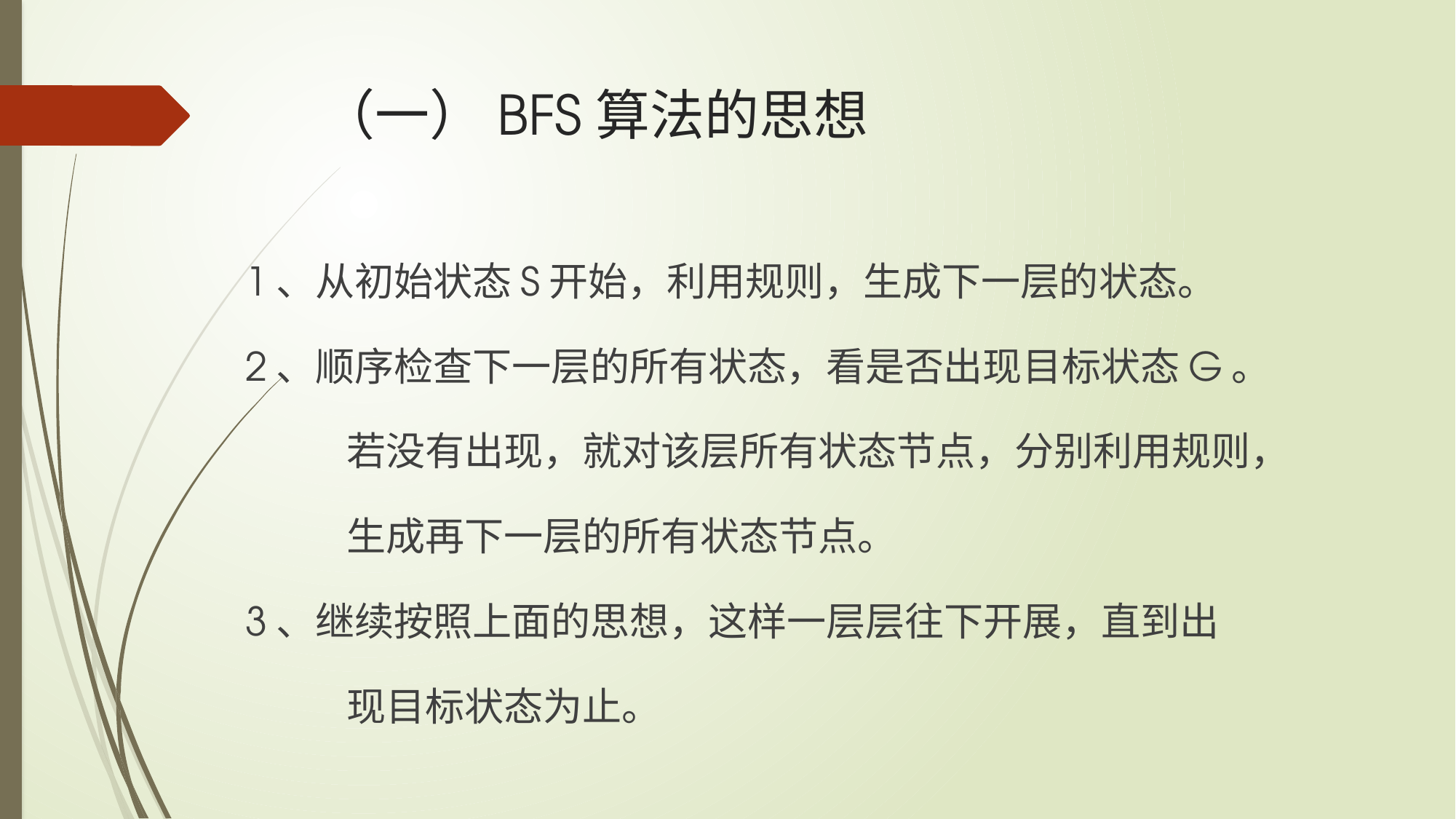

# （一）BFS算法的思想
1、从初始状态S开始，利用规则，生成下一层的状态。
2、顺序检查下一层的所有状态，看是否出现目标状态G。
	若没有出现，就对该层所有状态节点，分别利用规则，
	生成再下一层的所有状态节点。
3、继续按照上面的思想，这样一层层往下开展，直到出
	现目标状态为止。